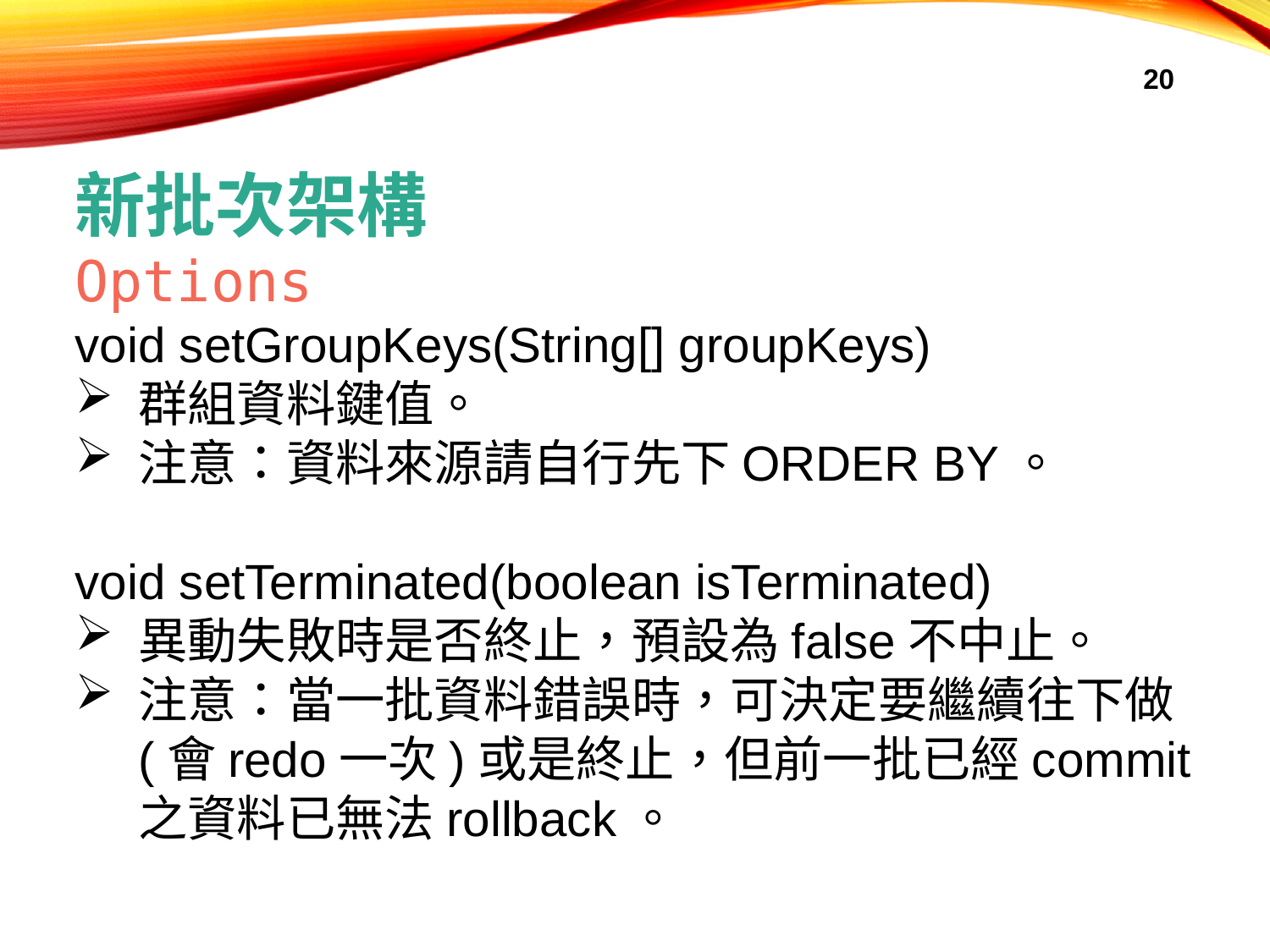

20
新批次架構
Options
void setGroupKeys(String[] groupKeys)
群組資料鍵值。
注意：資料來源請自行先下ORDER BY。

void setTerminated(boolean isTerminated)
異動失敗時是否終止，預設為false不中止。
注意：當一批資料錯誤時，可決定要繼續往下做(會redo一次)或是終止，但前一批已經commit之資料已無法rollback。